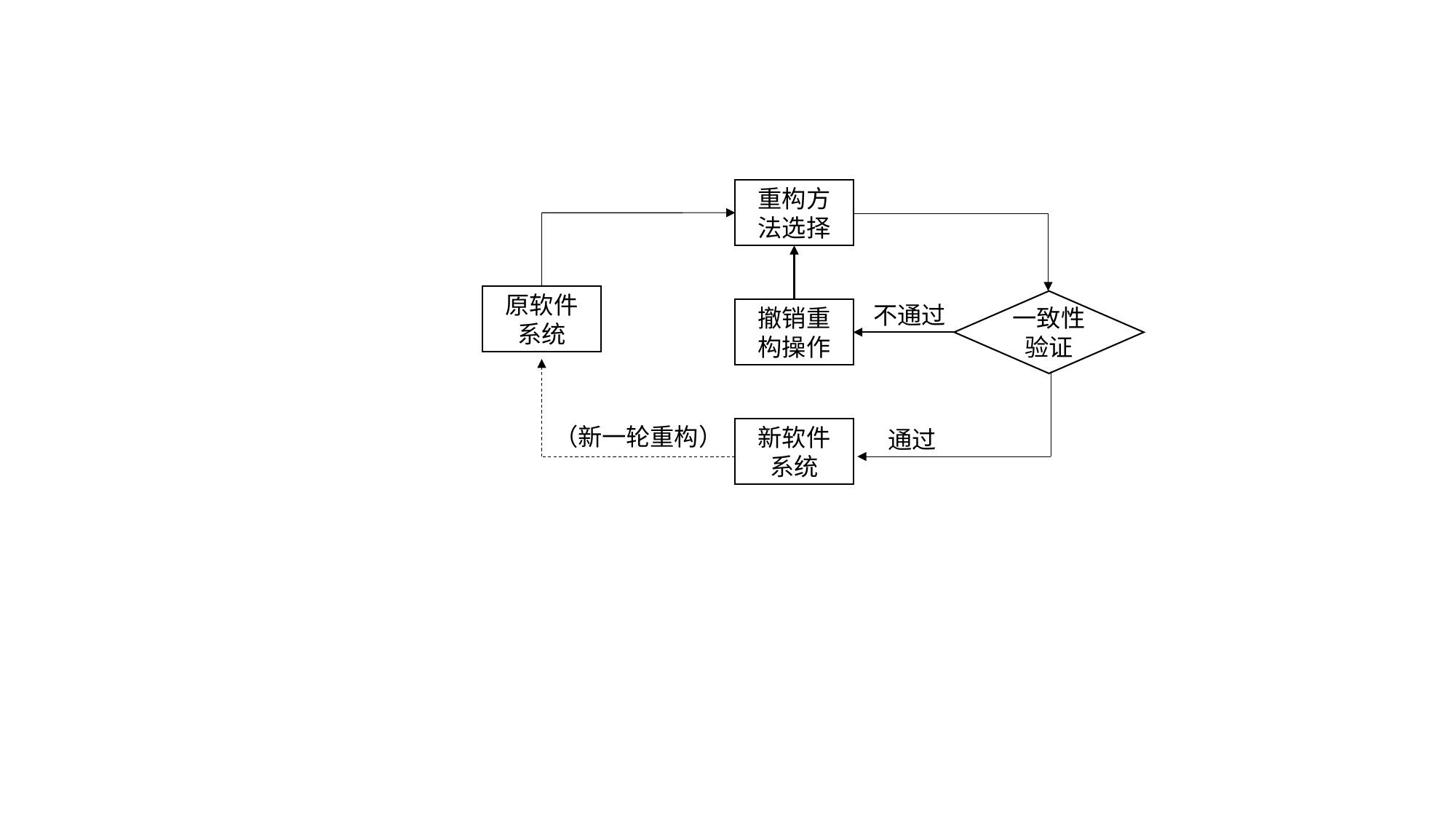

重构方法选择
原软件系统
一致性验证
不通过
撤销重构操作
（新一轮重构）
新软件系统
通过